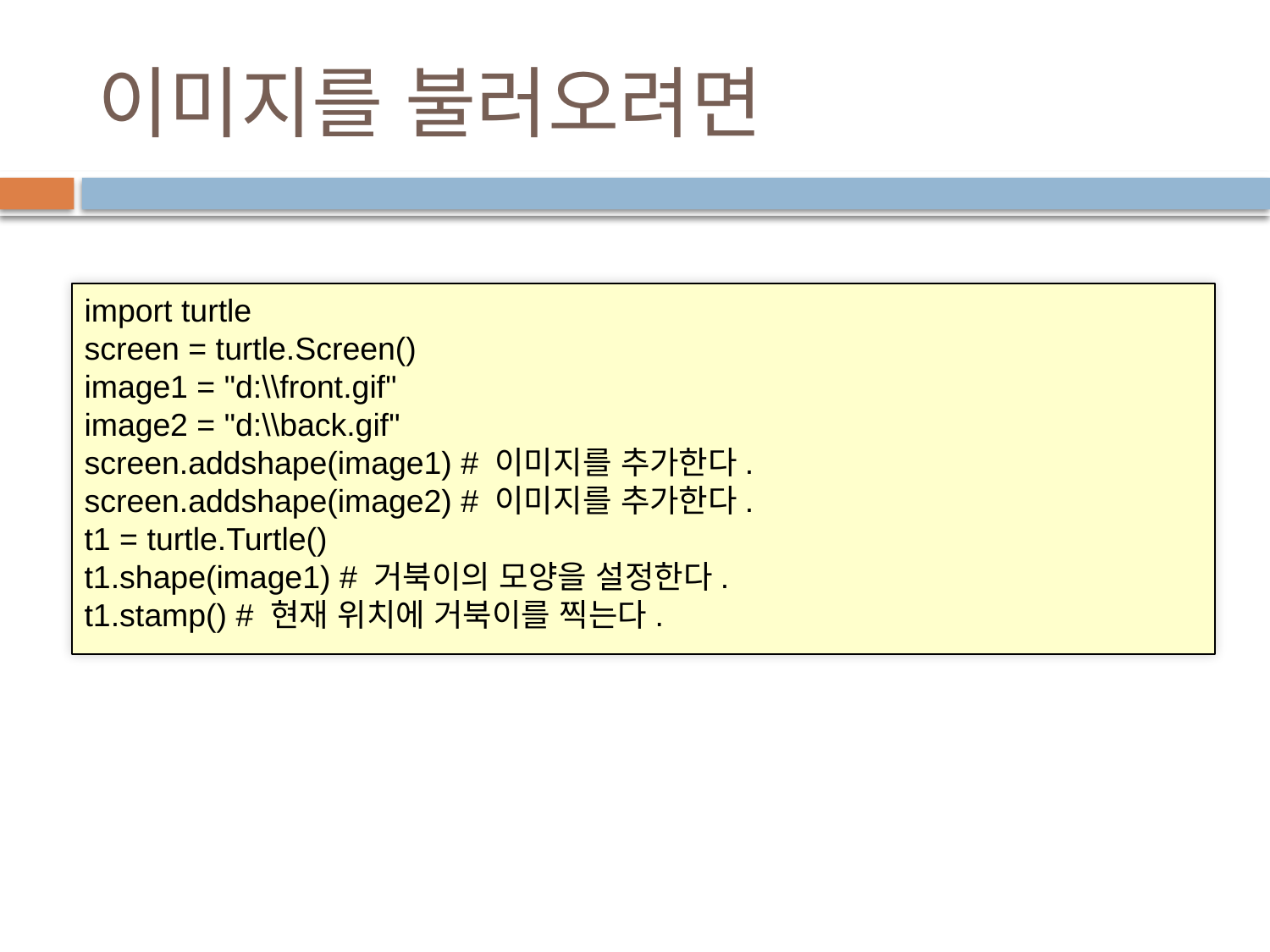

# 이미지를 불러오려면
import turtle
screen = turtle.Screen()
image1 = "d:\\front.gif"
image2 = "d:\\back.gif"
screen.addshape(image1) # 이미지를 추가한다.
screen.addshape(image2) # 이미지를 추가한다.
t1 = turtle.Turtle()
t1.shape(image1) # 거북이의 모양을 설정한다.
t1.stamp() # 현재 위치에 거북이를 찍는다.